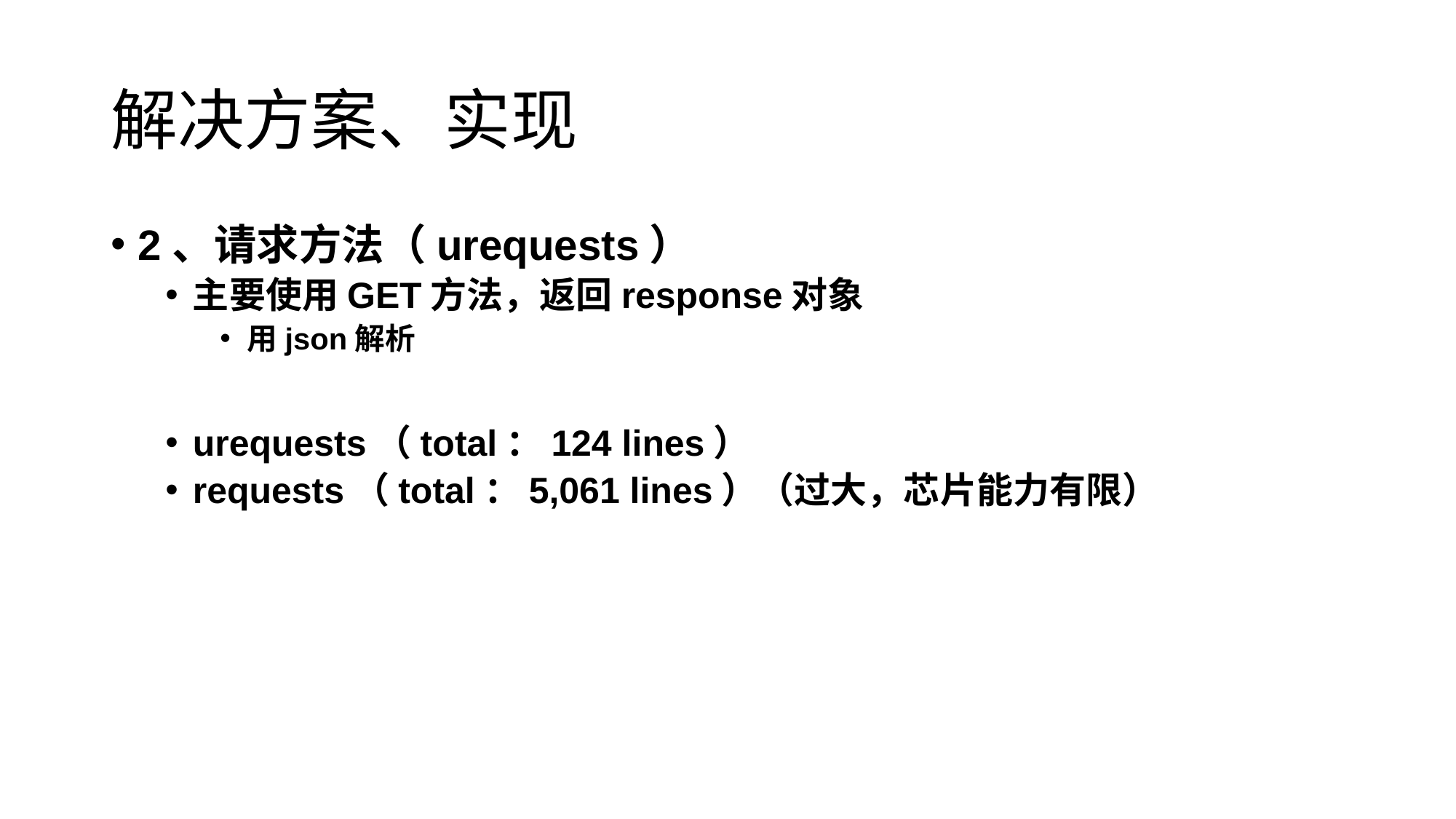

# 解决方案、实现
2、请求方法（urequests）
主要使用GET方法，返回response对象
用json解析

urequests（total：124 lines）
requests（total：5,061 lines）（过大，芯片能力有限）